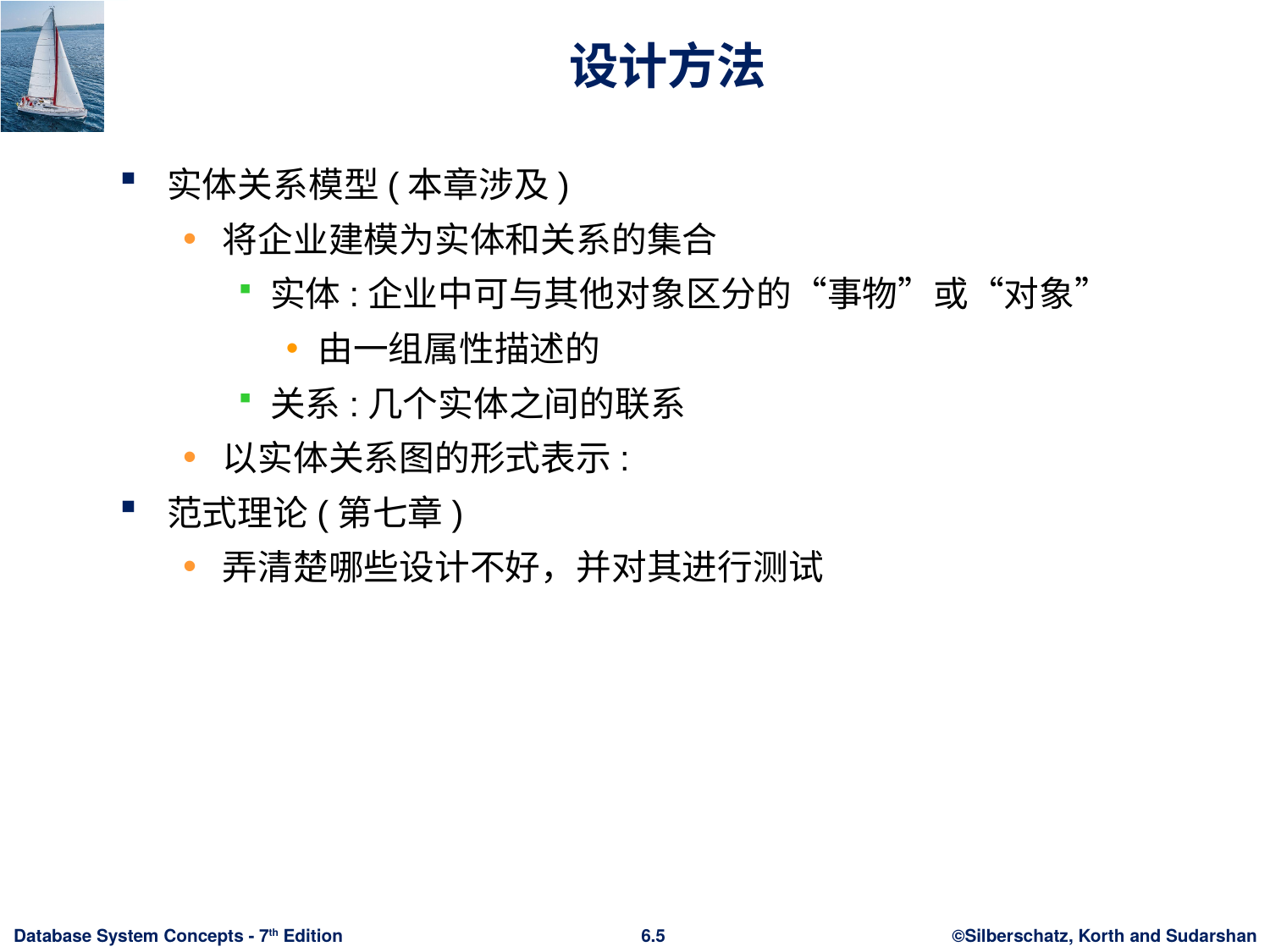

设计方法
实体关系模型(本章涉及)
将企业建模为实体和关系的集合
实体:企业中可与其他对象区分的“事物”或“对象”
由一组属性描述的
关系:几个实体之间的联系
以实体关系图的形式表示:
范式理论(第七章)
弄清楚哪些设计不好，并对其进行测试